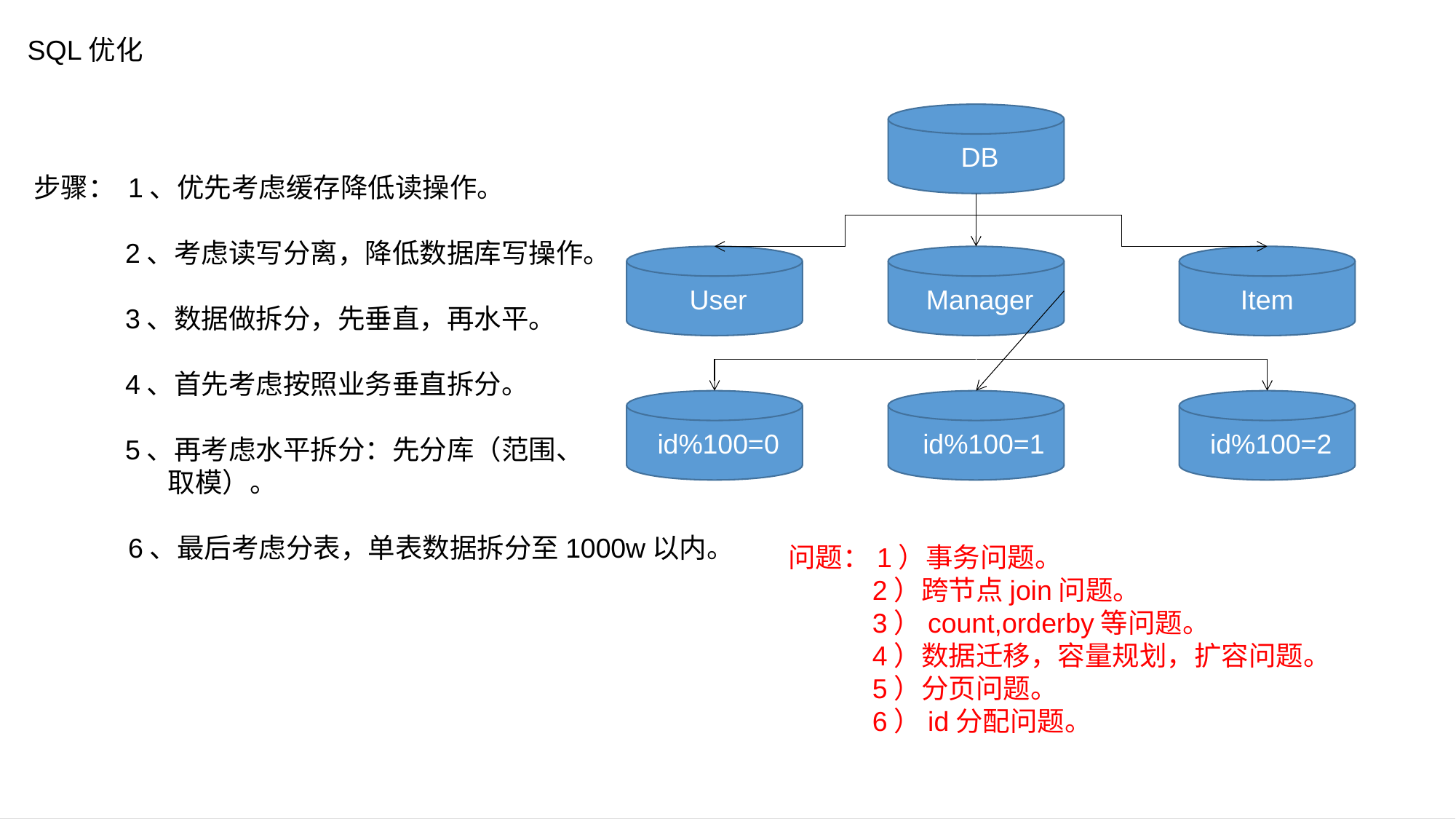

SQL优化
 DB
 User
 Manager
Item
 id%100=0
  id%100=1
 id%100=2
步骤： 1、优先考虑缓存降低读操作。

            2、考虑读写分离，降低数据库写操作。

            3、数据做拆分，先垂直，再水平。

            4、首先考虑按照业务垂直拆分。

            5、再考虑水平拆分：先分库（范围、
	   取模）。

　　　 6、最后考虑分表，单表数据拆分至1000w以内。

# 空白演示
在此输入您的封面副标题
问题：1）事务问题。
           2）跨节点join问题。
           3）count,orderby等问题。
           4）数据迁移，容量规划，扩容问题。
           5）分页问题。
           6）id分配问题。